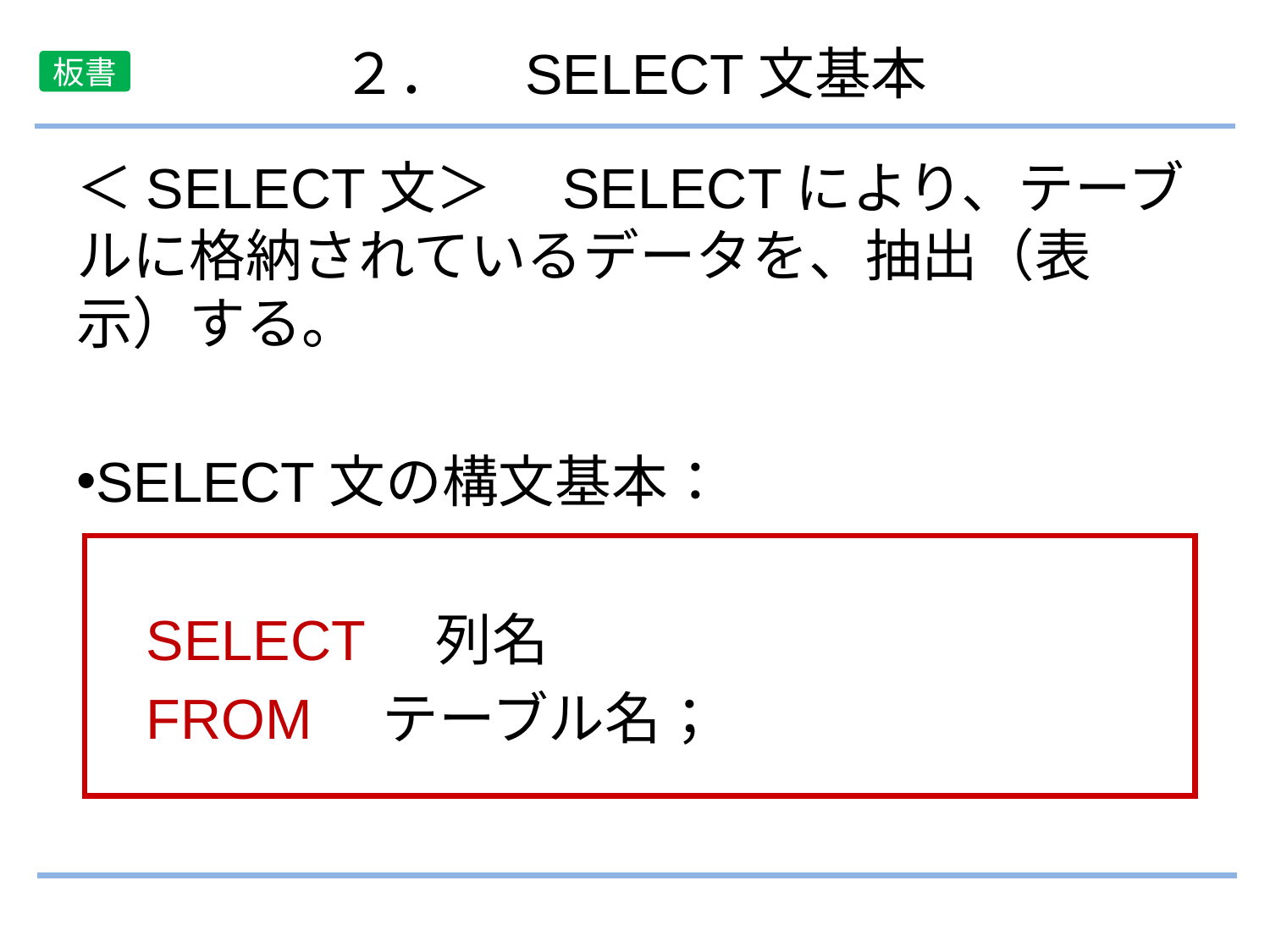

２．　SELECT文基本
板書
＜SELECT文＞　SELECTにより、テーブルに格納されているデータを、抽出（表示）する。

SELECT文の構文基本：

　SELECT　列名
　FROM　テーブル名；